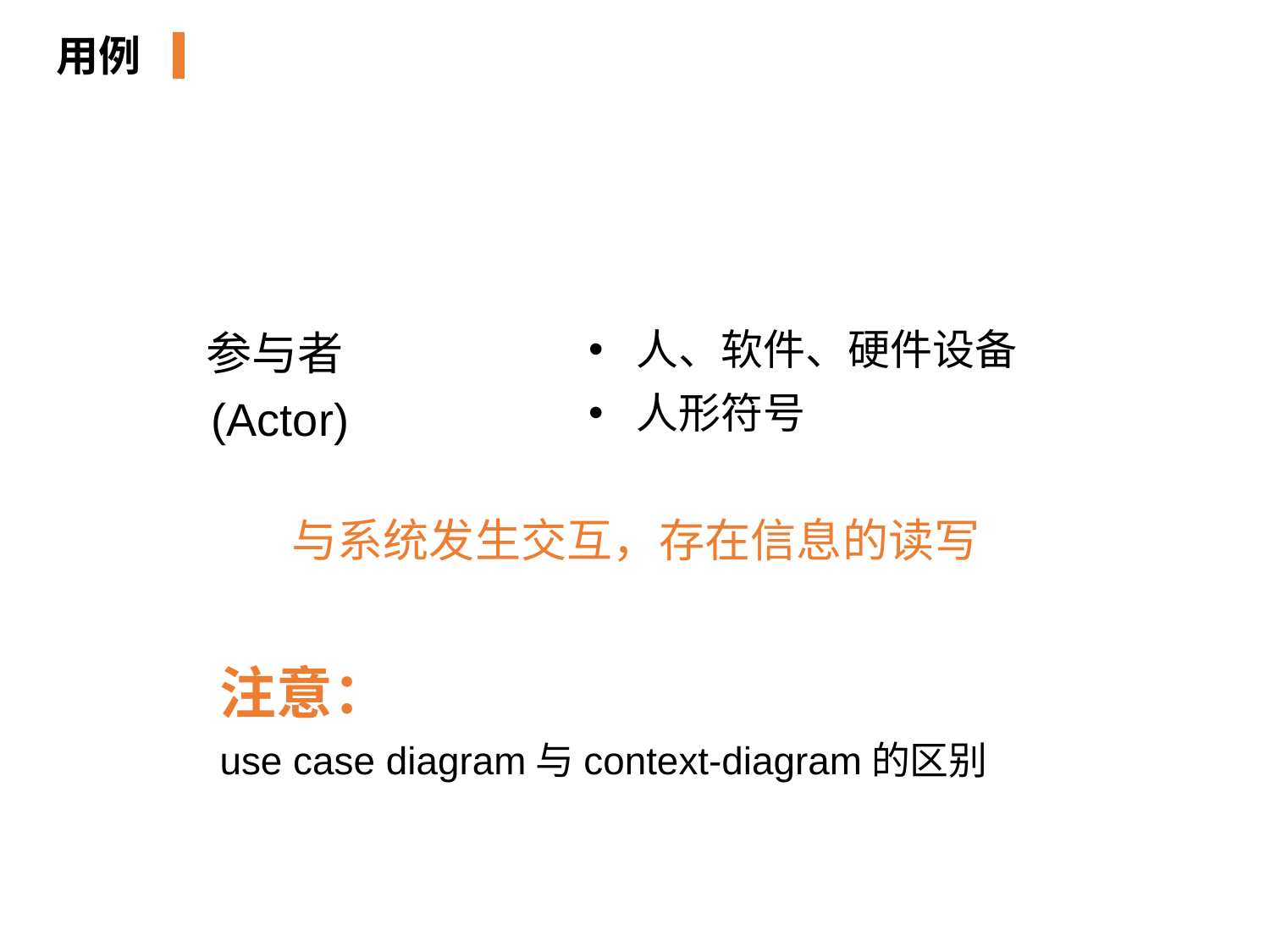

用例

人、软件、硬件设备
人形符号
参与者(Actor)
与系统发生交互，存在信息的读写
注意：
use case diagram与context-diagram的区别